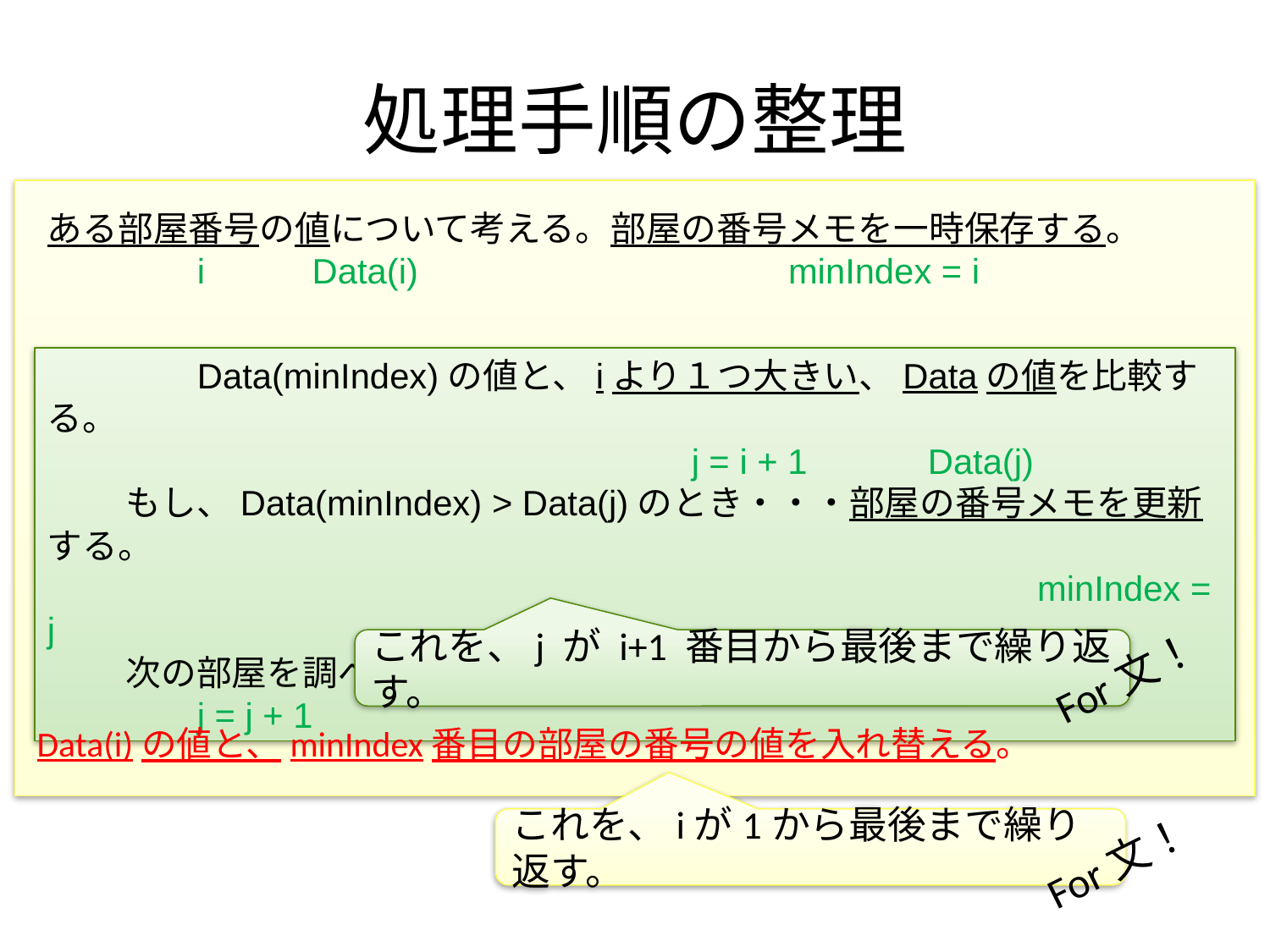

# 処理手順の整理

ある部屋番号の値について考える。部屋の番号メモを一時保存する。
　　　　i           Data(i)　                　　　　　  minIndex = i
　　　　Data(minIndex)の値と、iより１つ大きい、Dataの値を比較する。
　　　　                　　　　　　　　　　  j = i + 1       　Data(j)
　 　もし、Data(minIndex) > Data(j)のとき・・・部屋の番号メモを更新する。
　　　　　　　　　　　　　　　　　　　　                 　　　　minIndex = j
　　 次の部屋を調べる。
　　　　j = j + 1
これを、j が i+1 番目から最後まで繰り返す。
For文！
Data(i)の値と、minIndex番目の部屋の番号の値を入れ替える。
これを、iが1から最後まで繰り返す。
For文！